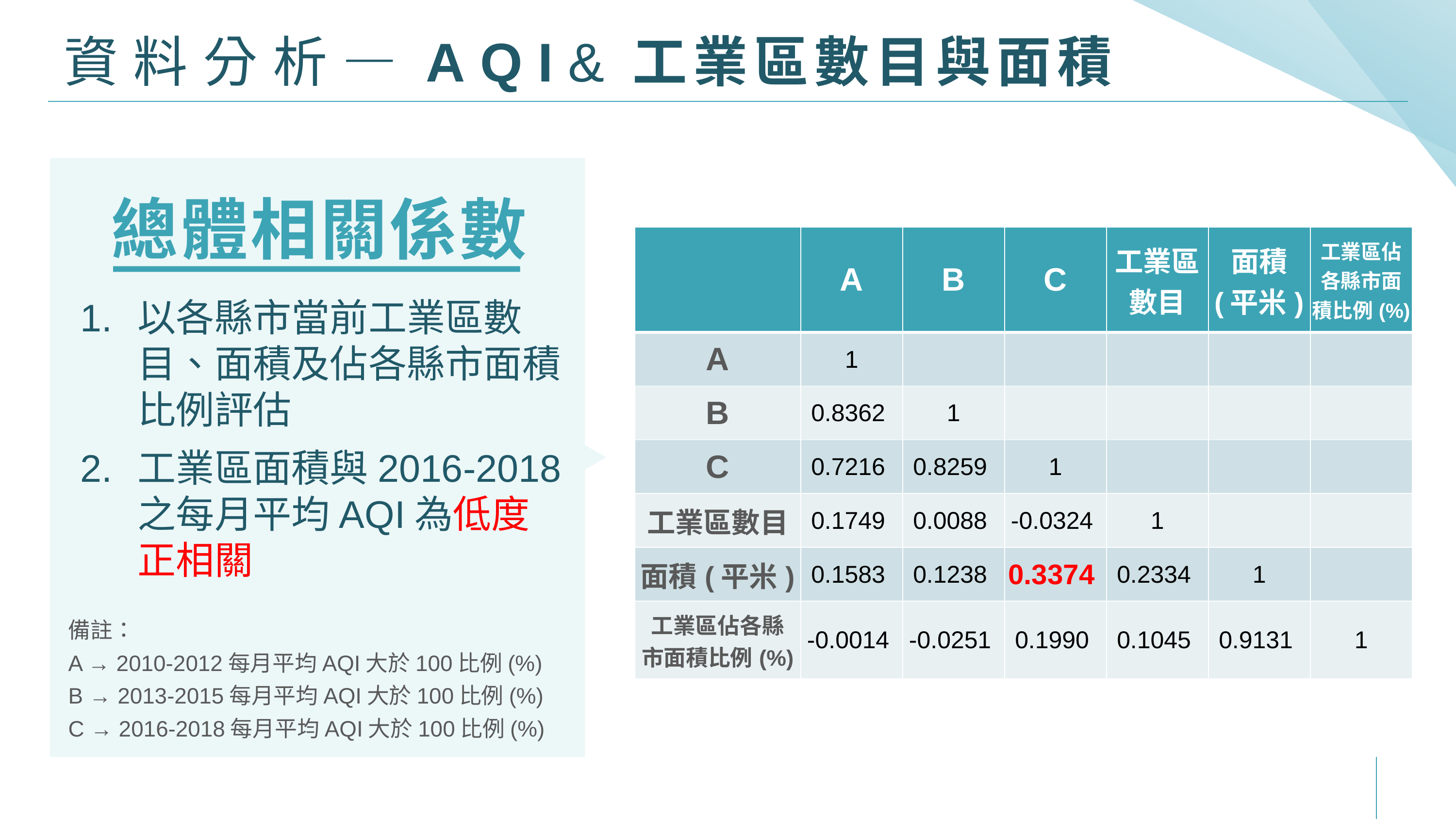

# 資料分析—AQI&工業區數目與面積

總體相關係數
|  | A | B | C | 工業區數目 | 面積 (平米) | 工業區佔 各縣市面積比例(%) |
| --- | --- | --- | --- | --- | --- | --- |
| A | 1 |  |  |  |  |  |
| B | 0.8362 | 1 |  |  |  |  |
| C | 0.7216 | 0.8259 | 1 |  |  |  |
| 工業區數目 | 0.1749 | 0.0088 | -0.0324 | 1 |  |  |
| 面積(平米) | 0.1583 | 0.1238 | 0.3374 | 0.2334 | 1 |  |
| 工業區佔各縣 市面積比例(%) | -0.0014 | -0.0251 | 0.1990 | 0.1045 | 0.9131 | 1 |
以各縣市當前工業區數
目、面積及佔各縣市面積
比例評估
工業區面積與2016-2018
之每月平均AQI為低度
正相關
備註：
A → 2010-2012每月平均AQI大於100比例(%)
B → 2013-2015每月平均AQI大於100比例(%)
C → 2016-2018每月平均AQI大於100比例(%)